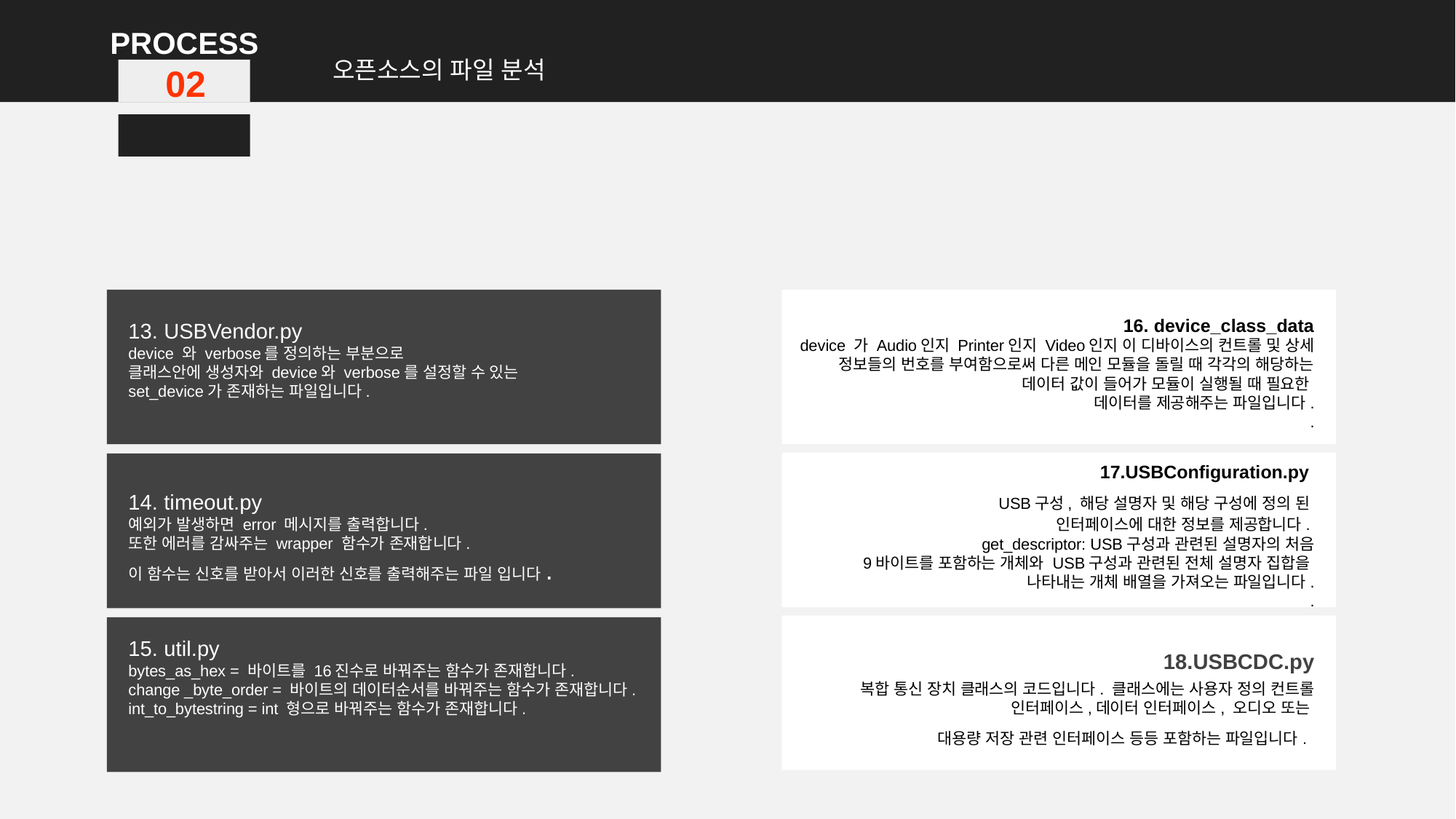

PROCESS
오픈소스의 파일 분석
02

13. USBVendor.py
device 와 verbose를 정의하는 부분으로
클래스안에 생성자와 device와 verbose를 설정할 수 있는
set_device가 존재하는 파일입니다.

16. device_class_data
device 가 Audio인지 Printer인지 Video인지 이 디바이스의 컨트롤 및 상세 정보들의 번호를 부여함으로써 다른 메인 모듈을 돌릴 때 각각의 해당하는 데이터 값이 들어가 모듈이 실행될 때 필요한
데이터를 제공해주는 파일입니다.
.
17.USBConfiguration.py
 USB구성, 해당 설명자 및 해당 구성에 정의 된
인터페이스에 대한 정보를 제공합니다.
   get_descriptor: USB구성과 관련된 설명자의 처음
 9바이트를 포함하는 개체와 USB구성과 관련된 전체 설명자 집합을
나타내는 개체 배열을 가져오는 파일입니다.
.
14. timeout.py
예외가 발생하면 error 메시지를 출력합니다.
또한 에러를 감싸주는 wrapper 함수가 존재합니다.
이 함수는 신호를 받아서 이러한 신호를 출력해주는 파일 입니다.
18.USBCDC.py

복합 통신 장치 클래스의 코드입니다. 클래스에는 사용자 정의 컨트롤 인터페이스,데이터 인터페이스, 오디오 또는
대용량 저장 관련 인터페이스 등등 포함하는 파일입니다..
15. util.py
bytes_as_hex = 바이트를 16진수로 바꿔주는 함수가 존재합니다.
change _byte_order = 바이트의 데이터순서를 바꿔주는 함수가 존재합니다.
int_to_bytestring = int 형으로 바꿔주는 함수가 존재합니다.